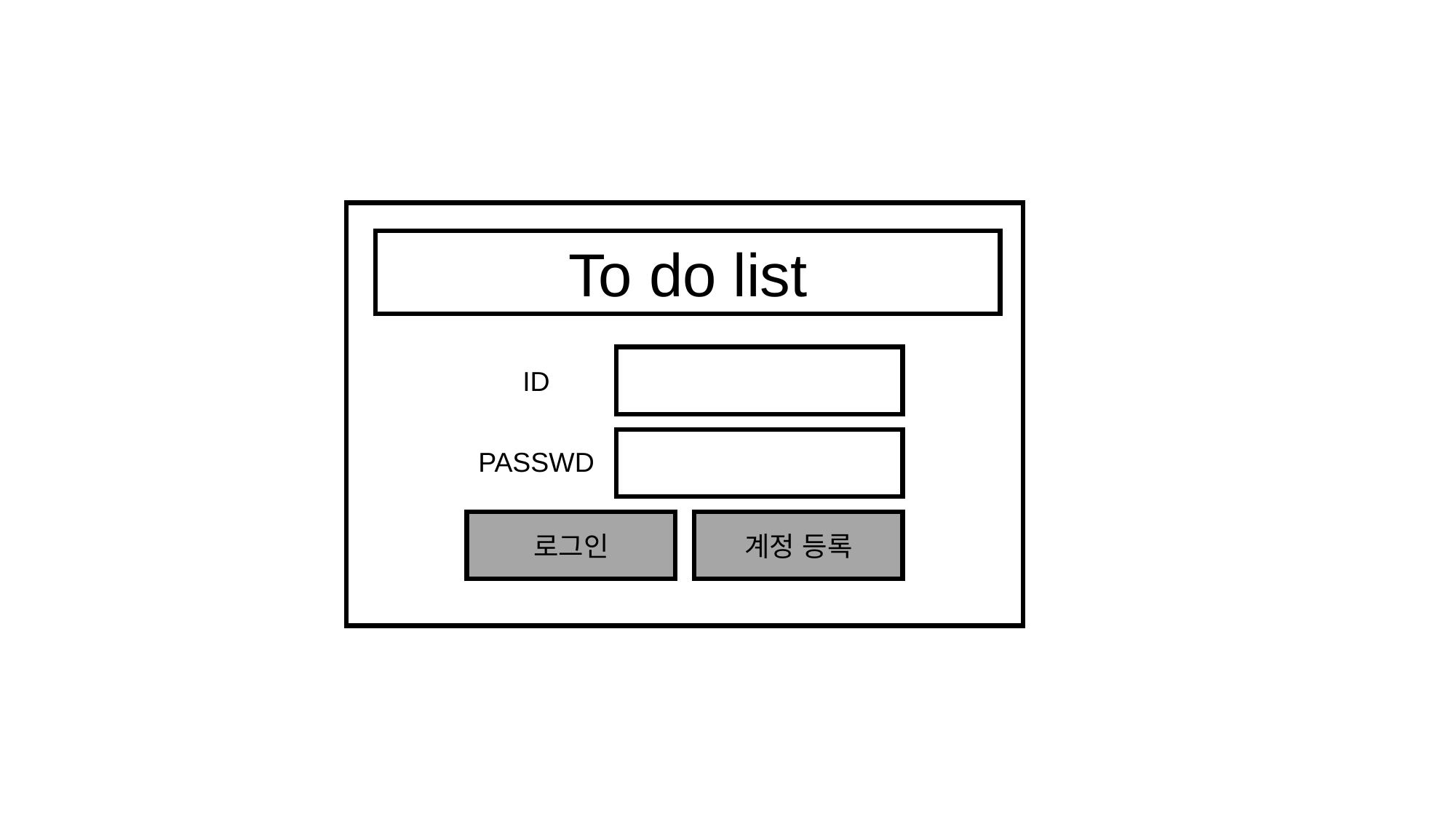

To do list
ID

PASSWD

로그인
계정 등록